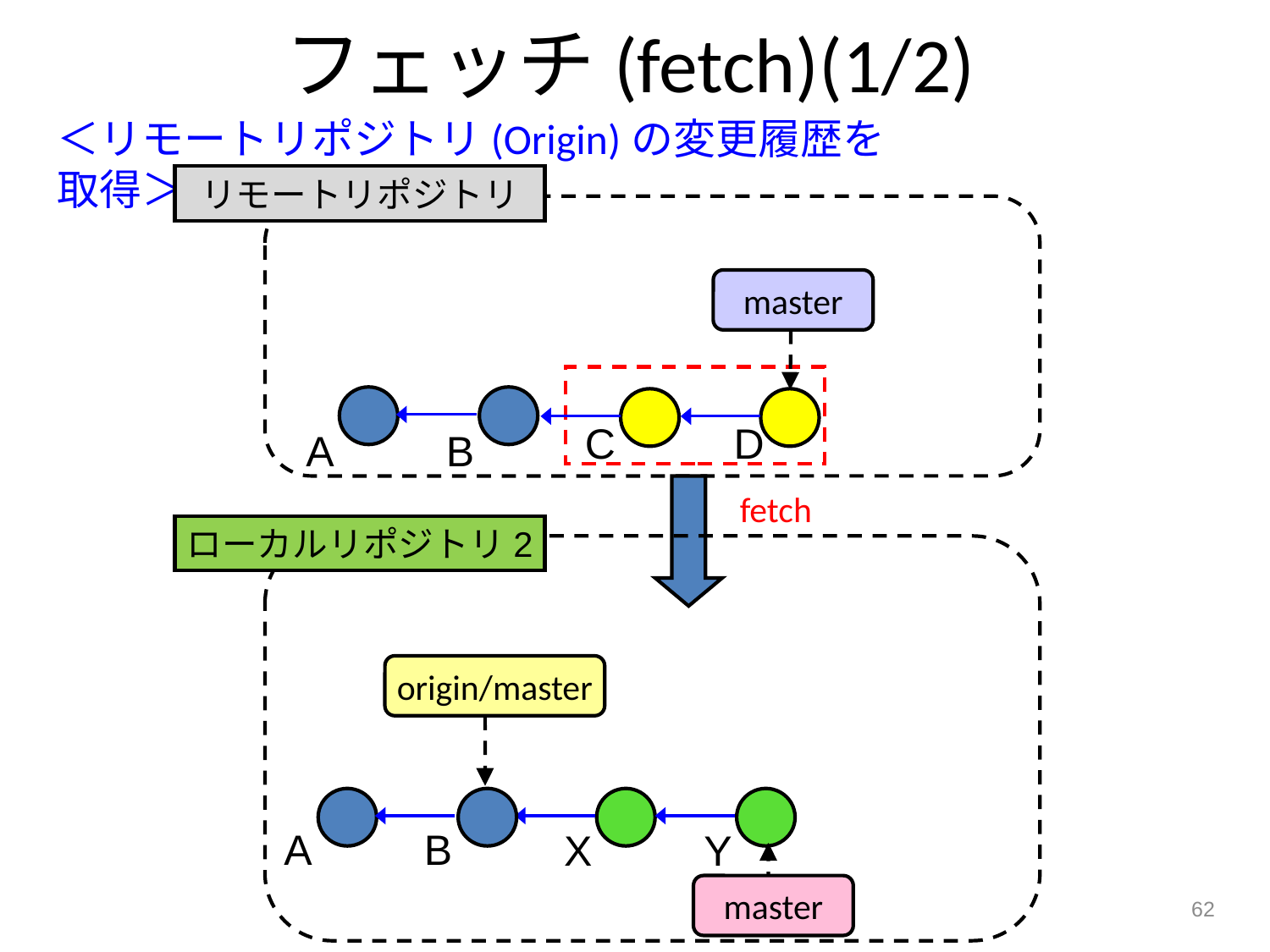

フェッチ(fetch)(1/2)
＜リモートリポジトリ(Origin)の変更履歴を取得＞
リモートリポジトリ

master

C
D
A
B

fetch
ローカルリポジトリ2

origin/master

A
B
X
Y

62
master